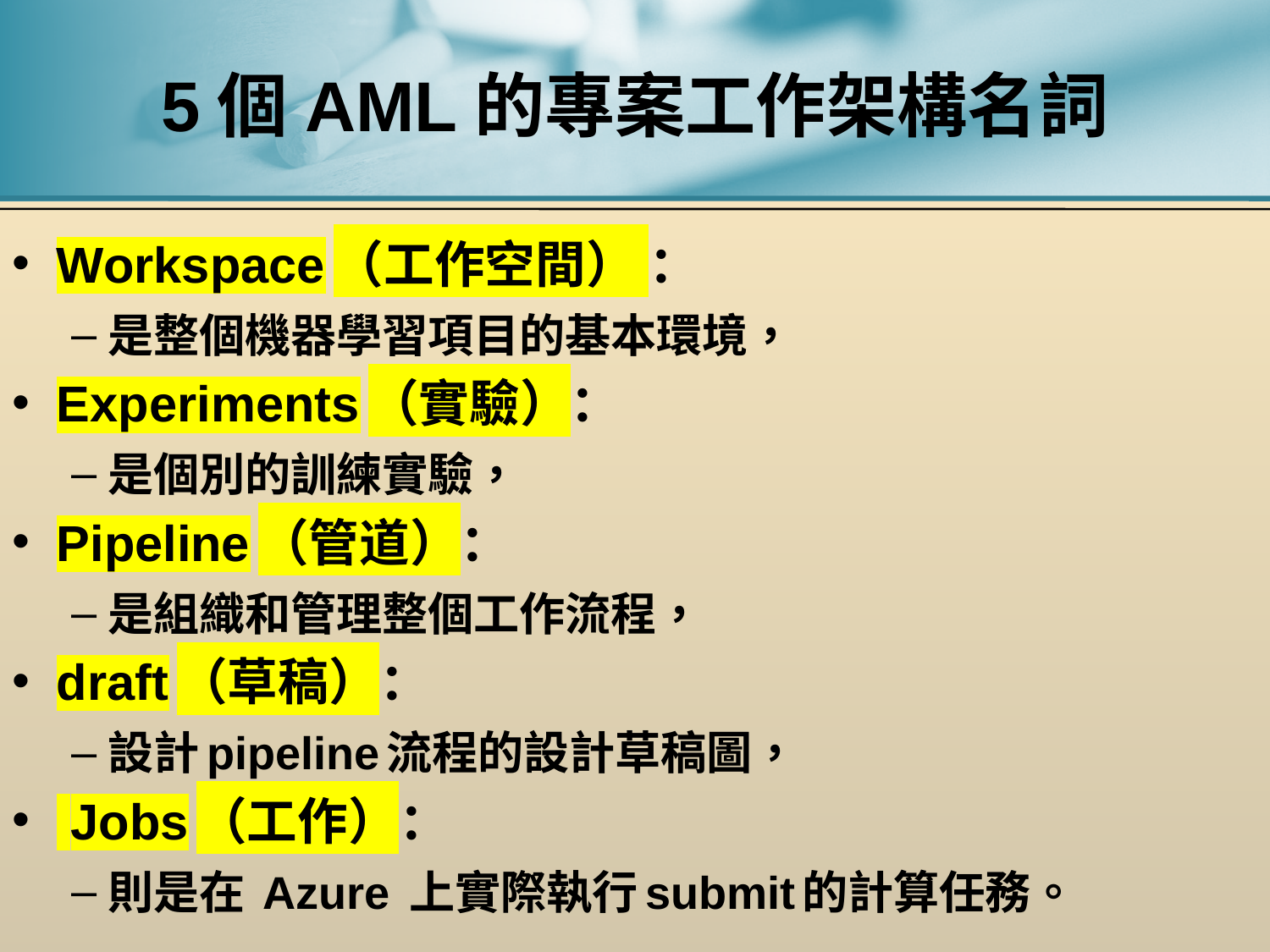

# 5個AML的專案工作架構名詞
Workspace（工作空間） ：
是整個機器學習項目的基本環境，
Experiments（實驗）：
是個別的訓練實驗，
Pipeline（管道）：
是組織和管理整個工作流程，
draft（草稿）：
設計pipeline流程的設計草稿圖，
 Jobs（工作）：
則是在 Azure 上實際執行submit的計算任務。